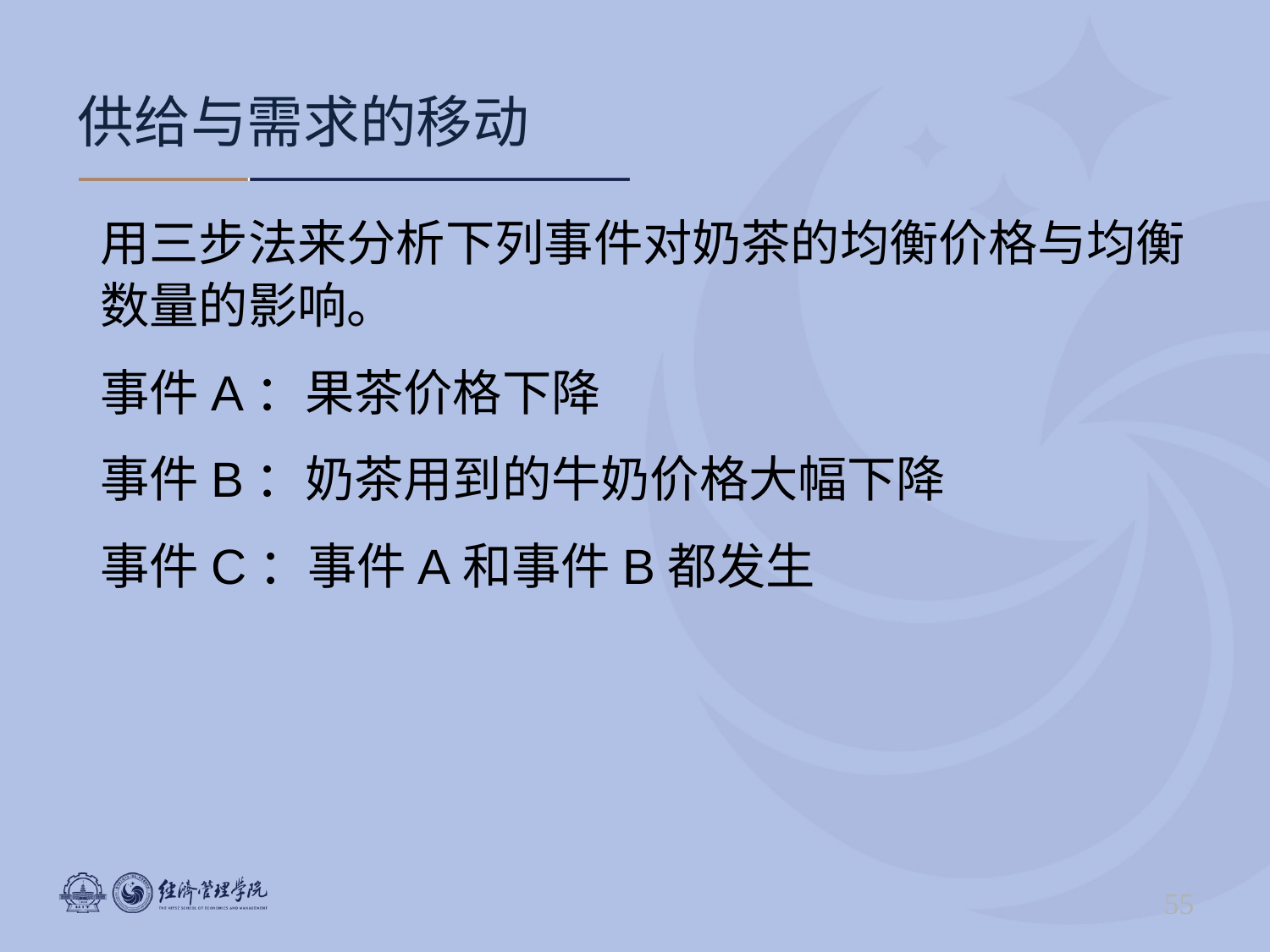

# 供给与需求的移动
用三步法来分析下列事件对奶茶的均衡价格与均衡数量的影响。
事件A：果茶价格下降
事件B：奶茶用到的牛奶价格大幅下降
事件C：事件A和事件B都发生